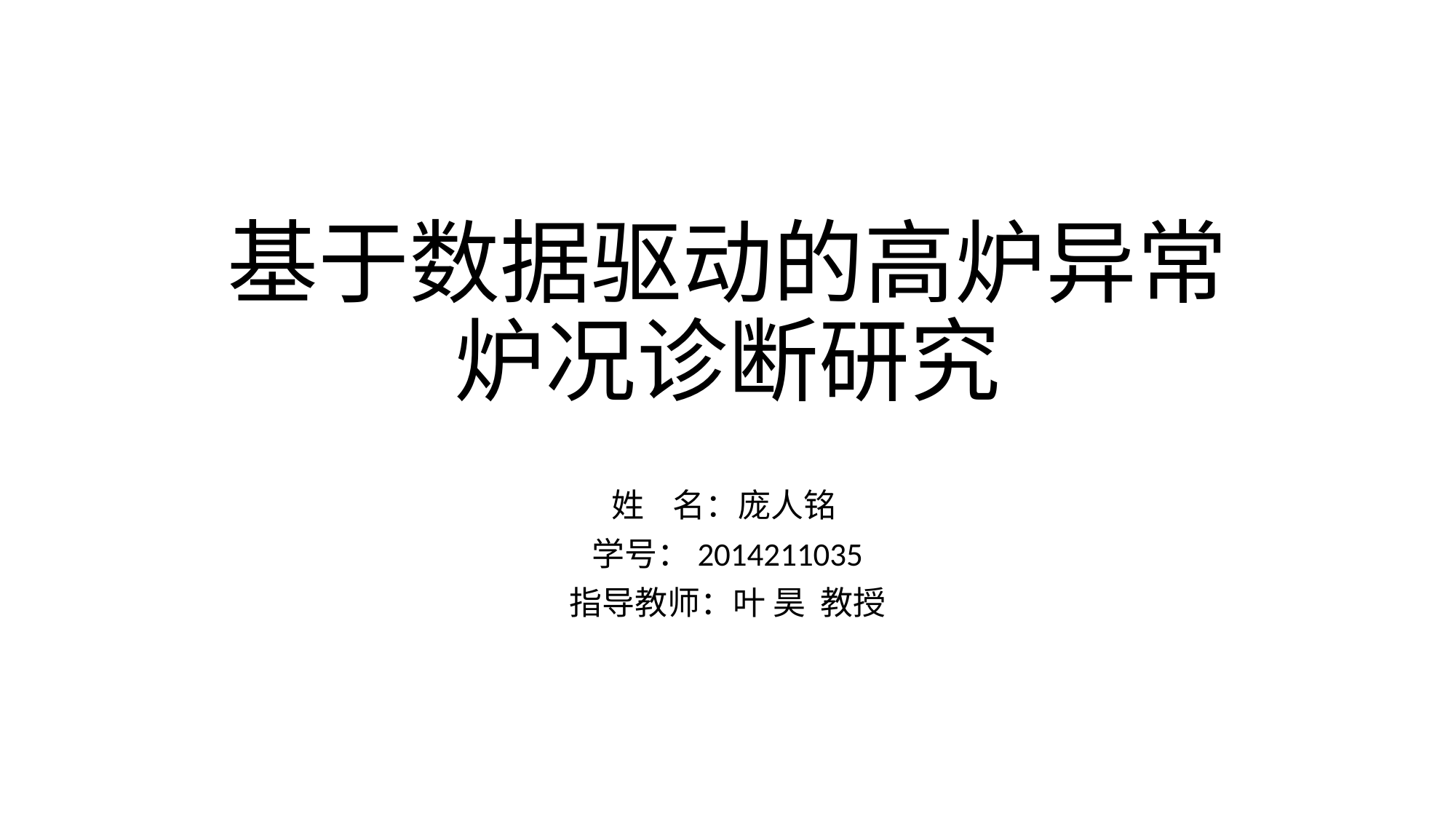

# 基于数据驱动的高炉异常炉况诊断研究

姓    名：庞人铭
学号：2014211035
指导教师：叶 昊  教授